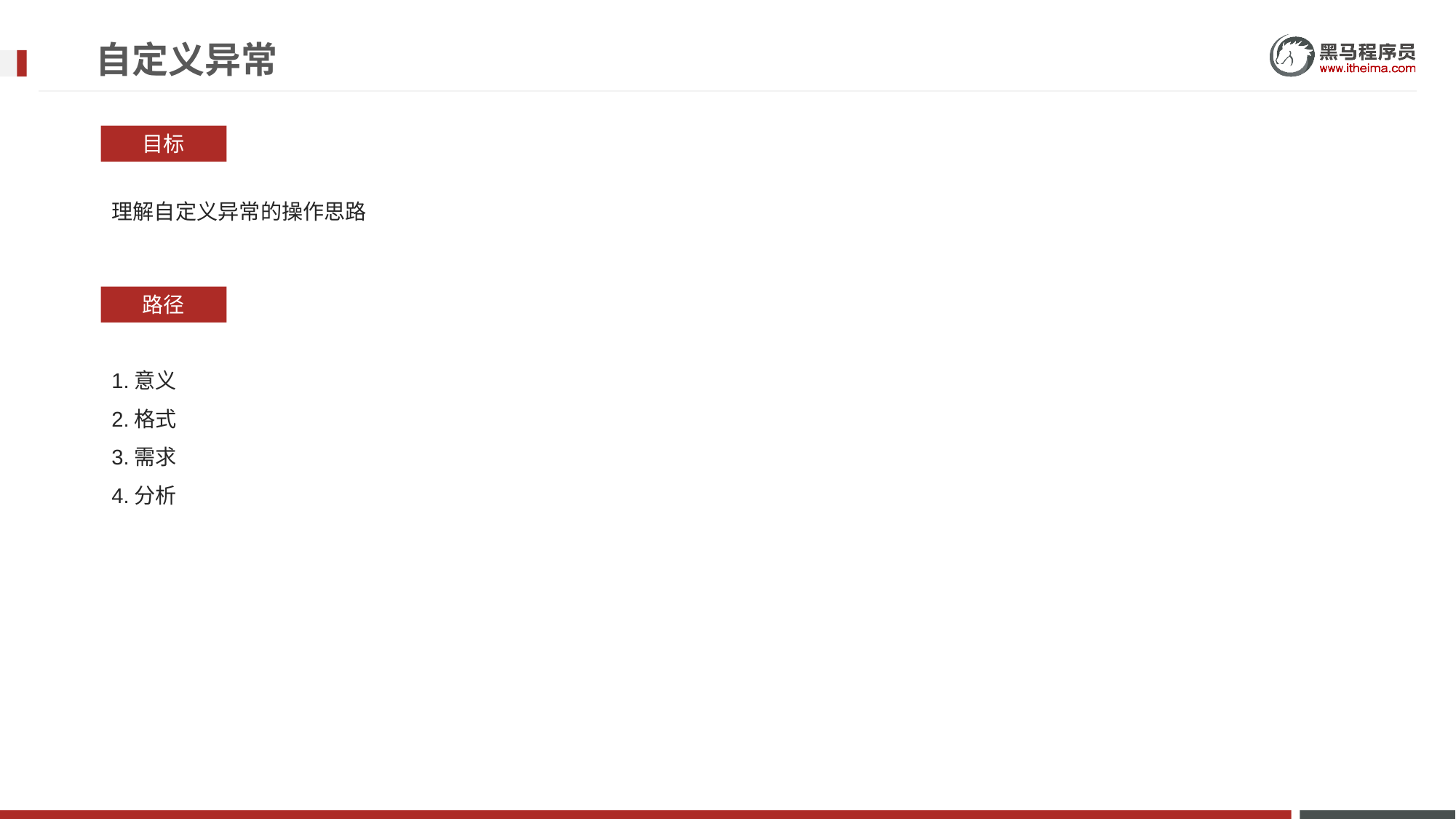

# 自定义异常
目标
理解自定义异常的操作思路
路径
1.意义
2.格式
3.需求
4.分析